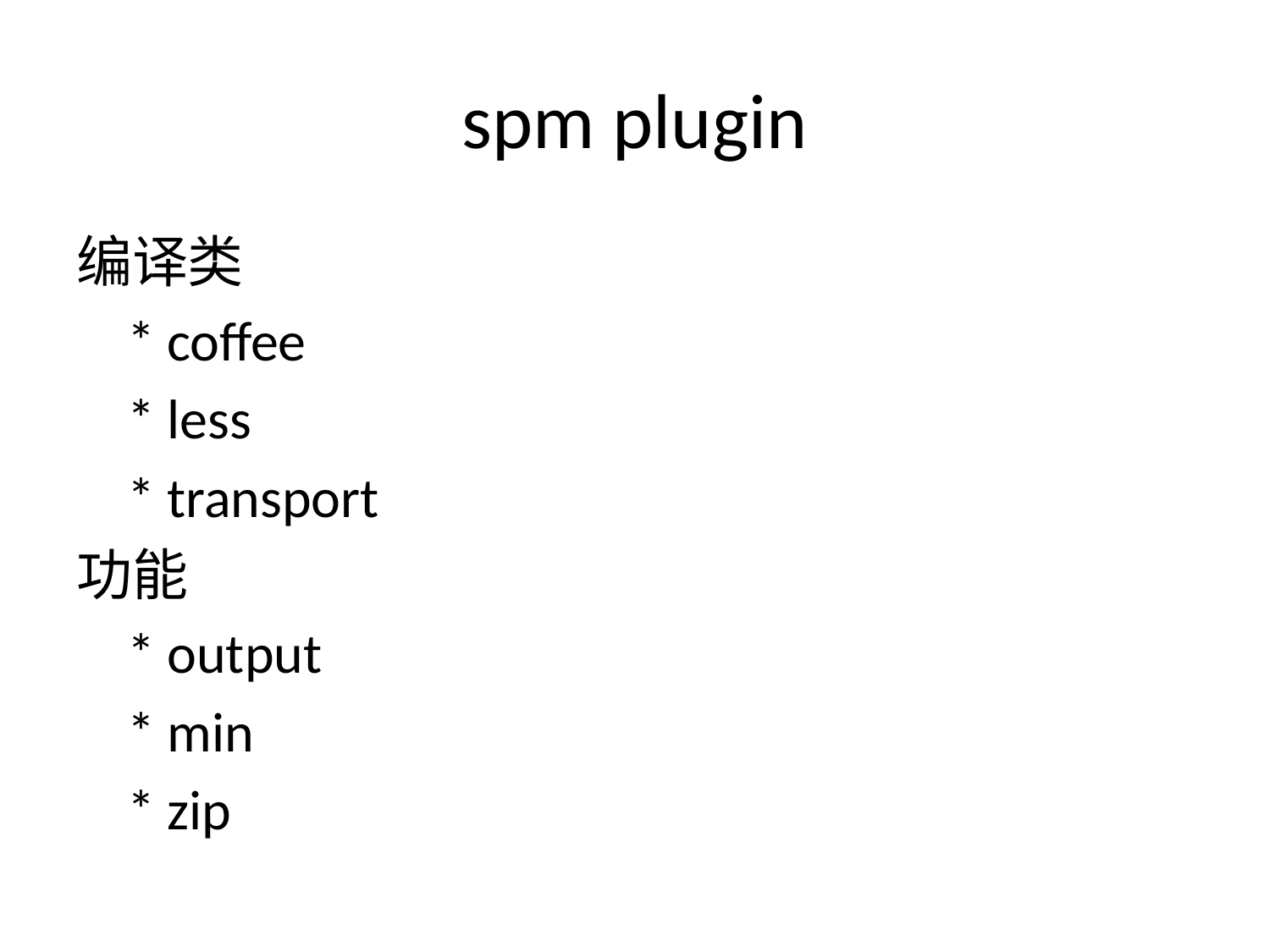

# spm plugin
编译类
    * coffee
    * less
    * transport
功能
    * output
    * min
    * zip